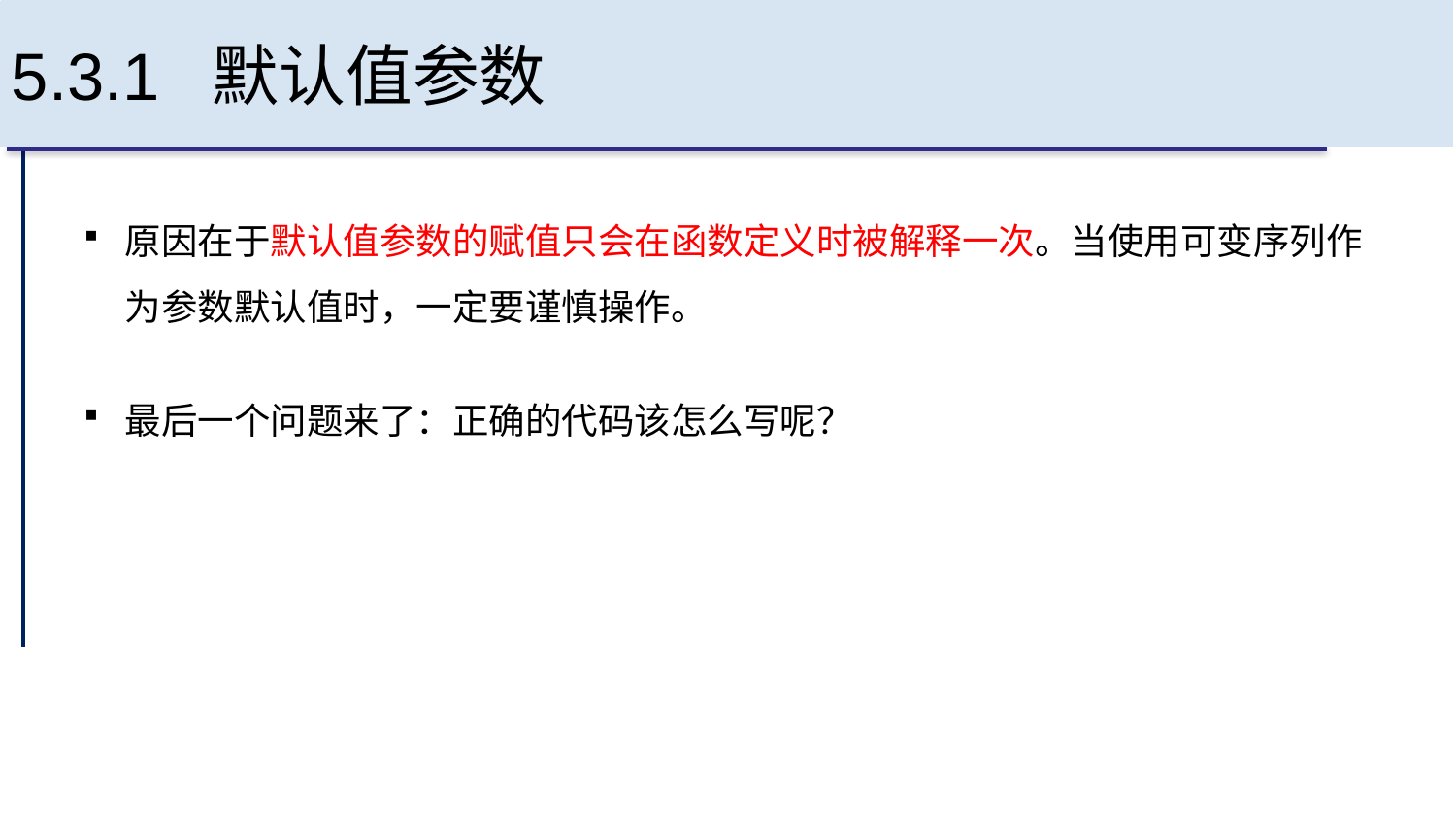

# 5.3.1  默认值参数
原因在于默认值参数的赋值只会在函数定义时被解释一次。当使用可变序列作为参数默认值时，一定要谨慎操作。
最后一个问题来了：正确的代码该怎么写呢？